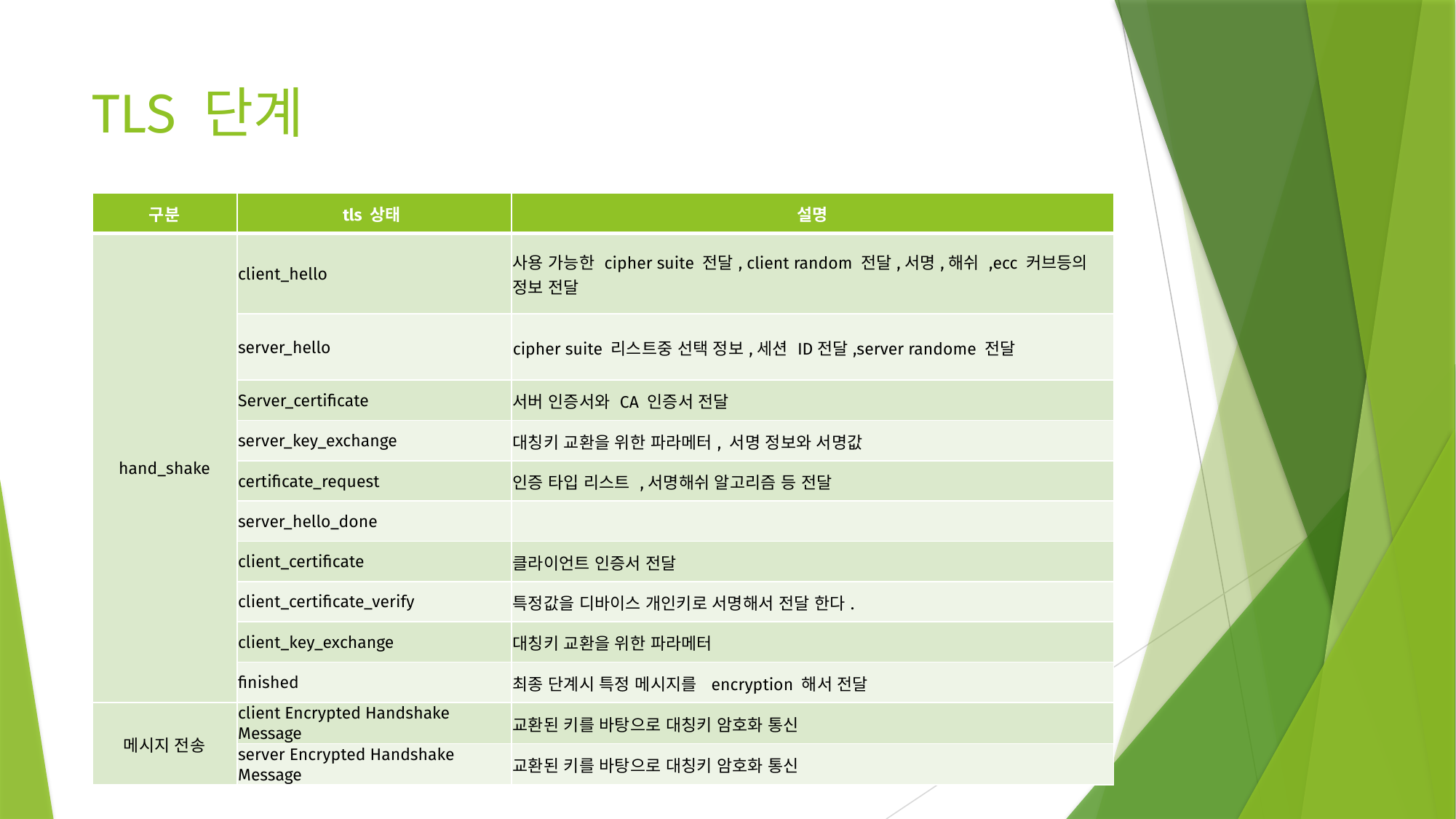

# TLS 단계
| 구분 | tls 상태 | 설명 |
| --- | --- | --- |
| hand\_shake | client\_hello | 사용 가능한 cipher suite 전달, client random 전달,서명,해쉬 ,ecc 커브등의 정보 전달 |
|  | server\_hello | cipher suite 리스트중 선택 정보,세션 ID전달,server randome 전달 |
|  | Server\_certificate | 서버 인증서와 CA 인증서 전달 |
|  | server\_key\_exchange | 대칭키 교환을 위한 파라메터, 서명 정보와 서명값 |
|  | certificate\_request | 인증 타입 리스트 ,서명해쉬 알고리즘 등 전달 |
|  | server\_hello\_done |  |
|  | client\_certificate | 클라이언트 인증서 전달 |
|  | client\_certificate\_verify | 특정값을 디바이스 개인키로 서명해서 전달 한다. |
|  | client\_key\_exchange | 대칭키 교환을 위한 파라메터 |
|  | finished | 최종 단계시 특정 메시지를 encryption 해서 전달 |
| 메시지 전송 | client Encrypted Handshake Message | 교환된 키를 바탕으로 대칭키 암호화 통신 |
|  | server Encrypted Handshake Message | 교환된 키를 바탕으로 대칭키 암호화 통신 |